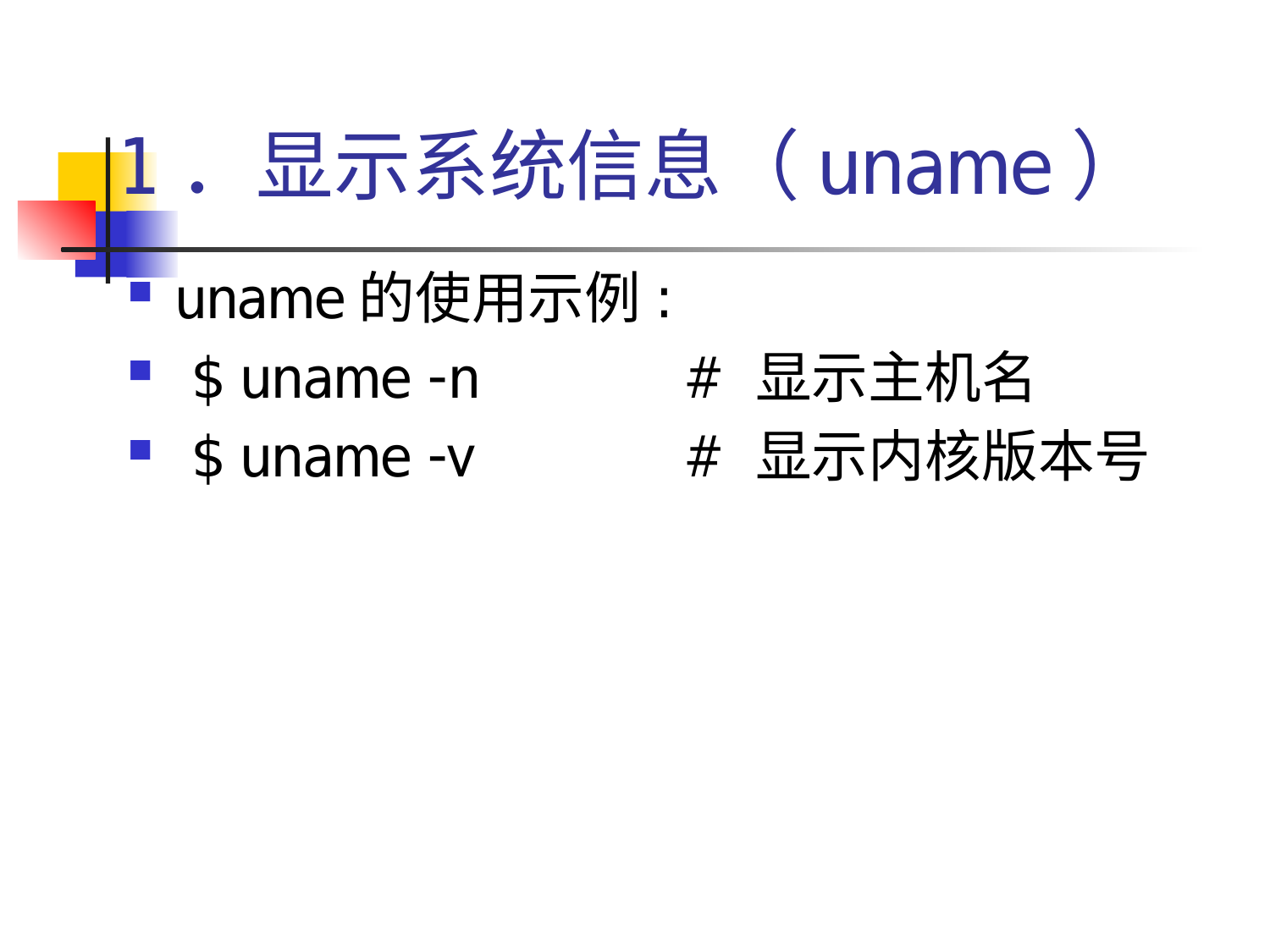

# 1．显示系统信息（uname）
uname的使用示例:
 $ uname -n 		# 显示主机名
 $ uname -v 		# 显示内核版本号